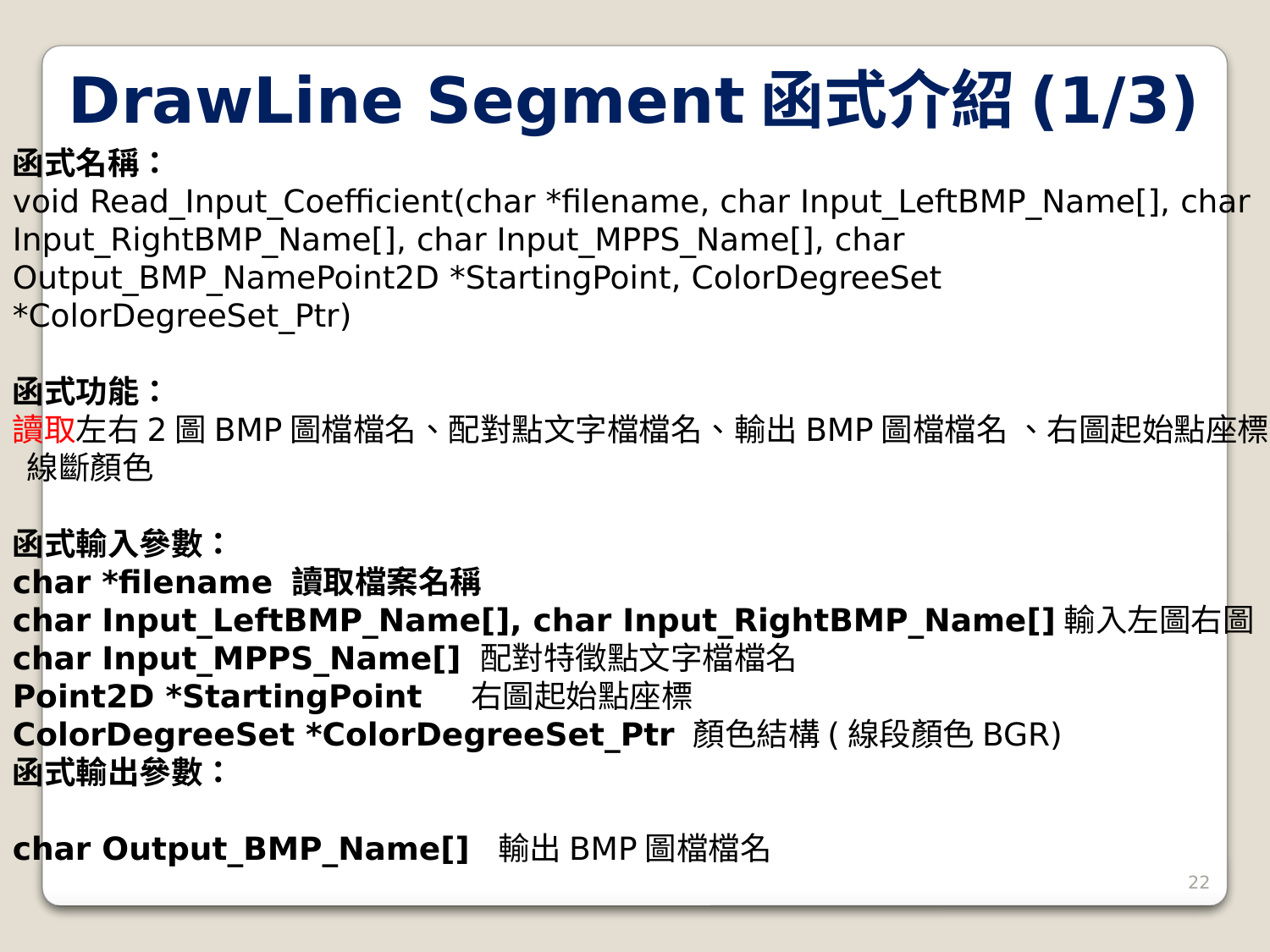

DrawLine Segment函式介紹(1/3)
函式名稱：
void Read_Input_Coefficient(char *filename, char Input_LeftBMP_Name[], char Input_RightBMP_Name[], char Input_MPPS_Name[], char Output_BMP_NamePoint2D *StartingPoint, ColorDegreeSet *ColorDegreeSet_Ptr)

函式功能：
讀取左右2圖BMP圖檔檔名、配對點文字檔檔名、輸出BMP圖檔檔名 、右圖起始點座標、  線斷顏色

函式輸入參數：
char *filename 讀取檔案名稱
char Input_LeftBMP_Name[], char Input_RightBMP_Name[]輸入左圖右圖
char Input_MPPS_Name[] 配對特徵點文字檔檔名
Point2D *StartingPoint    右圖起始點座標
ColorDegreeSet *ColorDegreeSet_Ptr 顏色結構(線段顏色BGR)
函式輸出參數：

char Output_BMP_Name[]  輸出BMP圖檔檔名

22